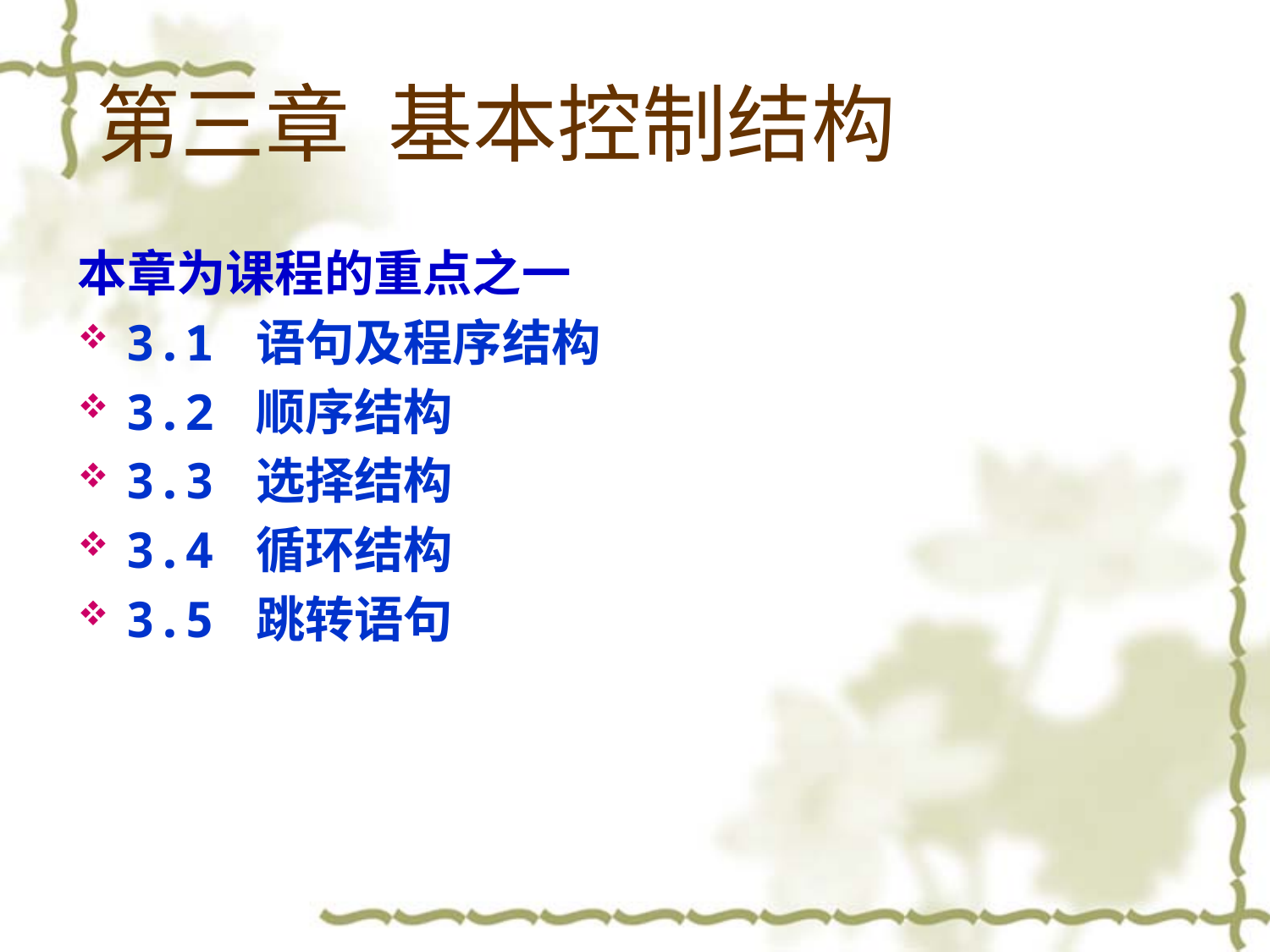

# 第三章  基本控制结构
本章为课程的重点之一
3.1 语句及程序结构
3.2 顺序结构
3.3 选择结构
3.4 循环结构
3.5 跳转语句